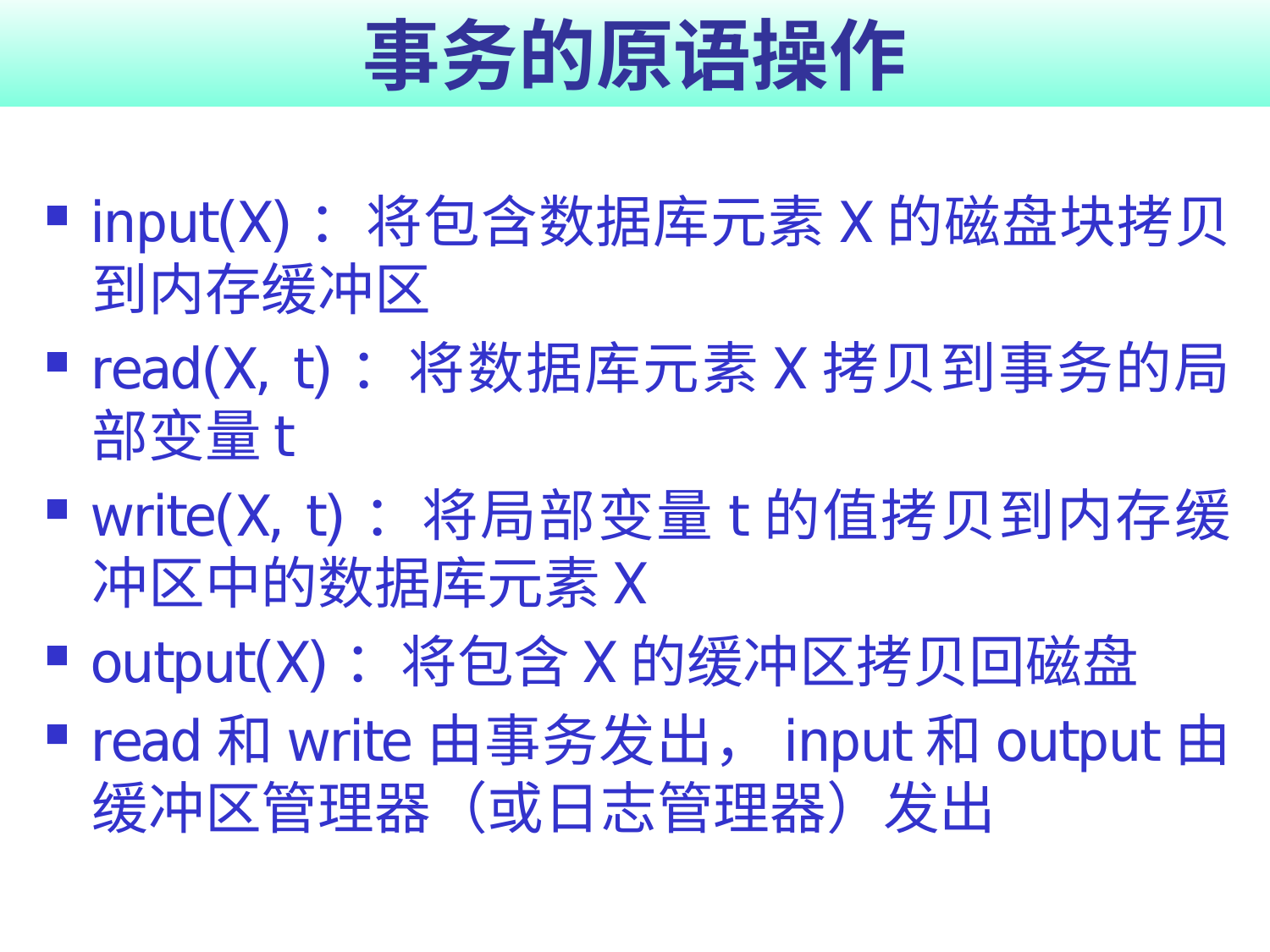

# 事务的原语操作
input(X)：将包含数据库元素X的磁盘块拷贝到内存缓冲区
read(X, t)：将数据库元素X拷贝到事务的局部变量t
write(X, t)：将局部变量t的值拷贝到内存缓冲区中的数据库元素X
output(X)：将包含X的缓冲区拷贝回磁盘
read和write由事务发出，input和output由缓冲区管理器（或日志管理器）发出